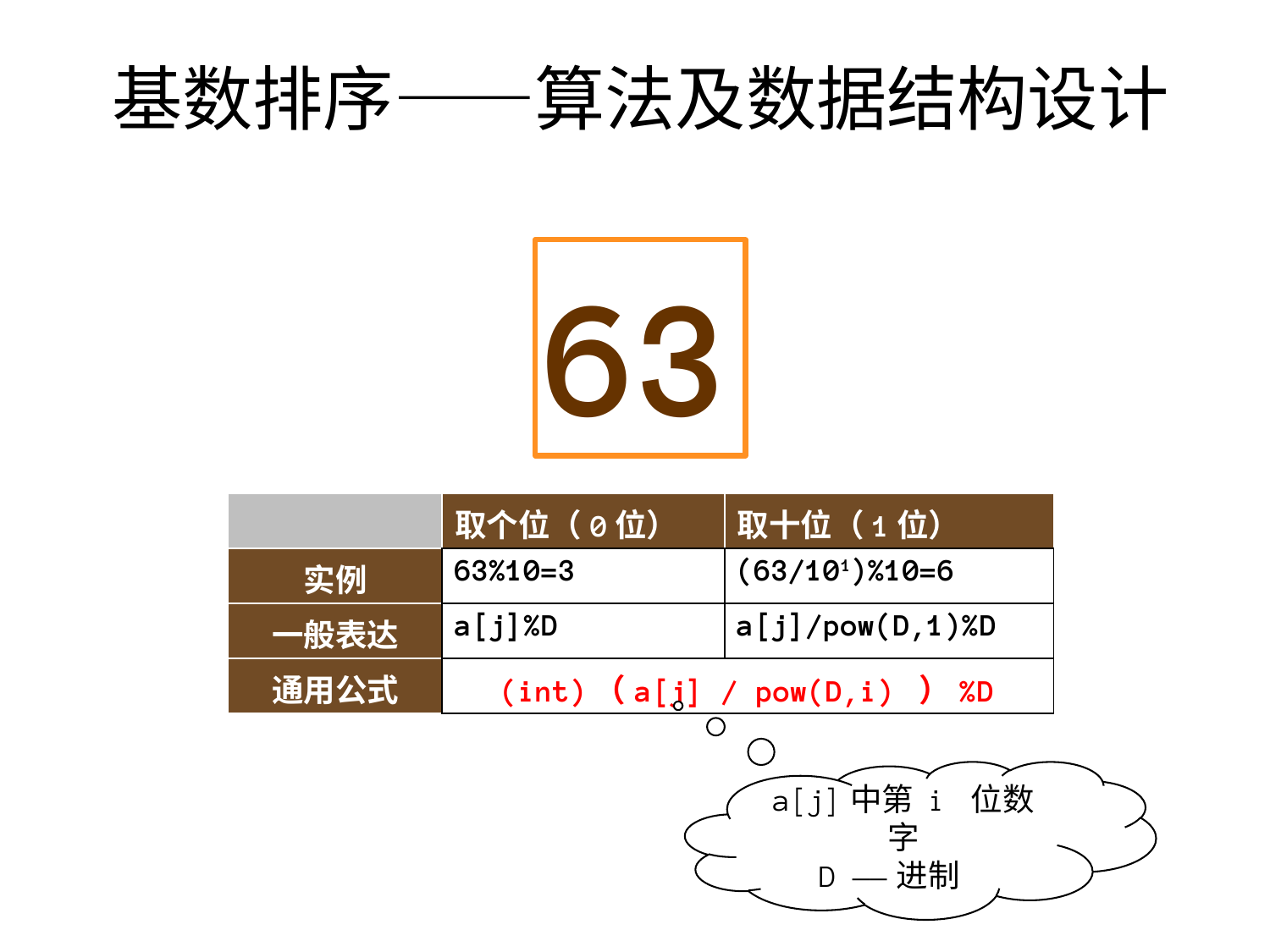

# 基数排序——算法及数据结构设计
63
|  | 取个位（0位） | 取十位（1位） |
| --- | --- | --- |
| 实例 | 63%10=3 | (63/101)%10=6 |
| 一般表达 | a[j]%D | a[j]/pow(D,1)%D |
| 通用公式 | (int)（a[j] / pow(D,i) ）%D |  |
a[j]中第 i 位数字
D ——进制
168